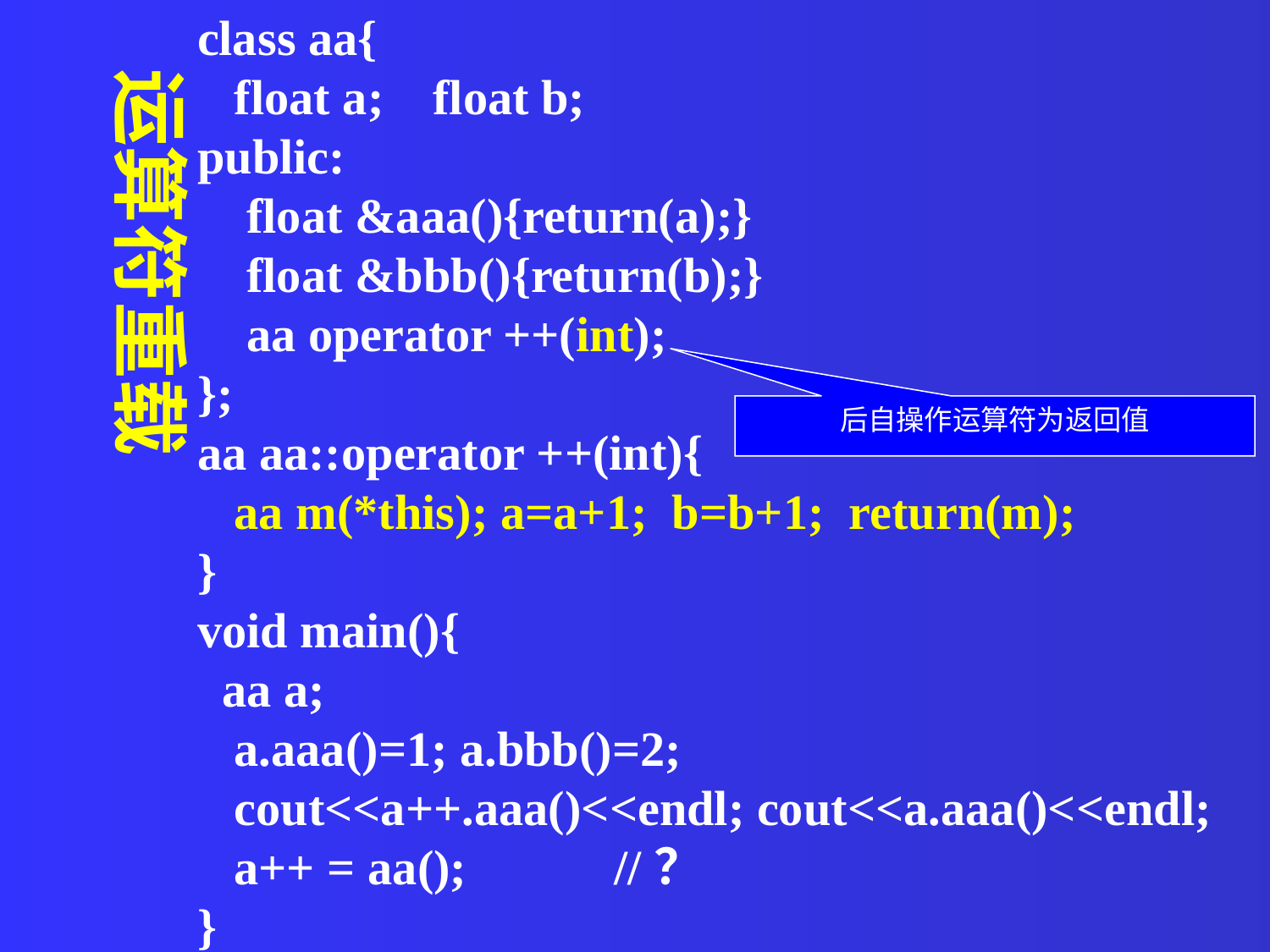

class aa{
   float a;    float b;
public:
    float &aaa(){return(a);}
    float &bbb(){return(b);}
    aa operator ++(int);
};
aa aa::operator ++(int){
   aa m(*this); a=a+1;  b=b+1;  return(m);
}
void main(){
  aa a;
   a.aaa()=1; a.bbb()=2;
   cout<<a++.aaa()<<endl; cout<<a.aaa()<<endl;
   a++ = aa();            //？
}
运算符重载
后自操作运算符为返回值